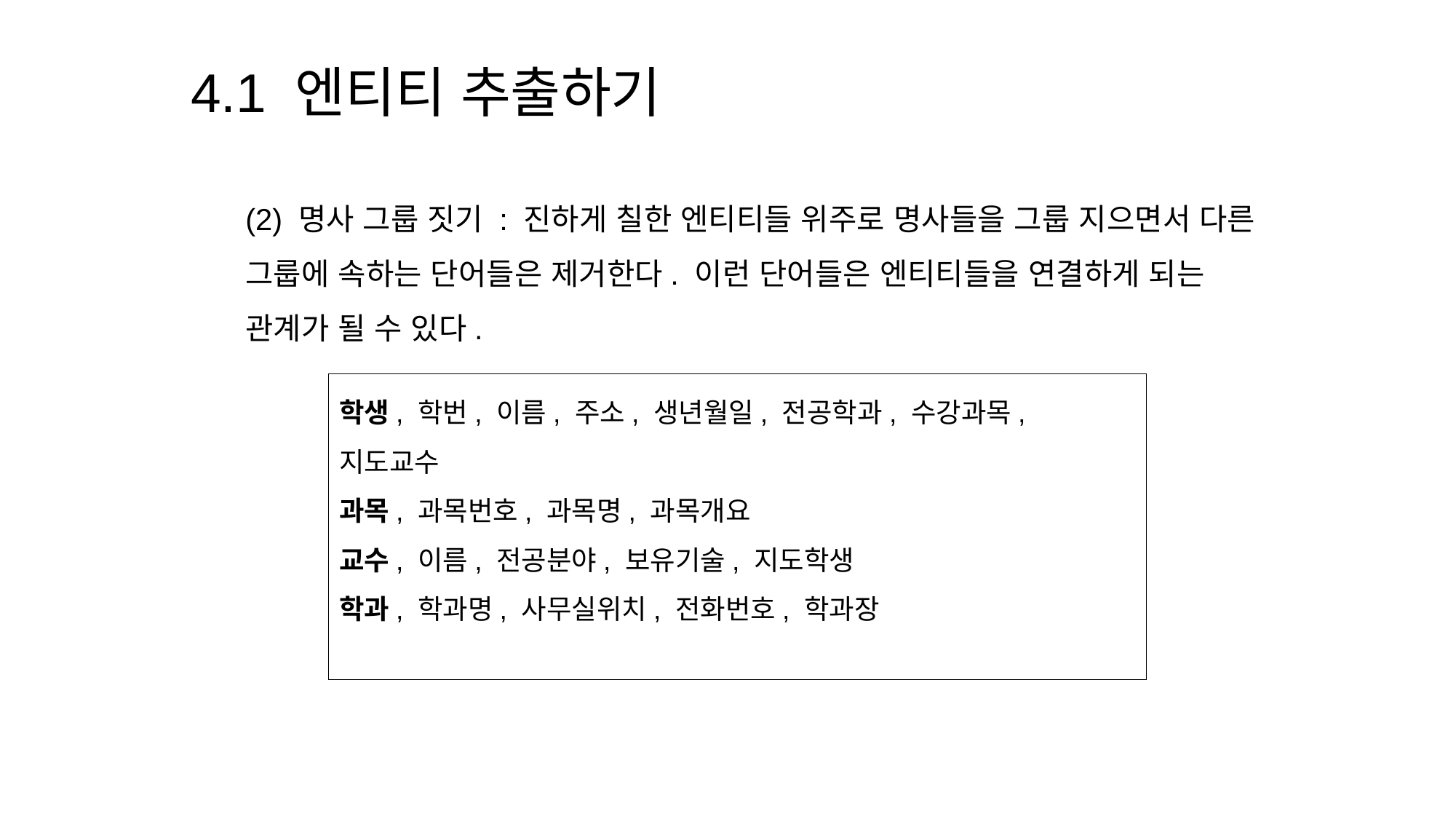

4.1 엔티티 추출하기
(2) 명사 그룹 짓기 : 진하게 칠한 엔티티들 위주로 명사들을 그룹 지으면서 다른 그룹에 속하는 단어들은 제거한다. 이런 단어들은 엔티티들을 연결하게 되는 관계가 될 수 있다.
학생, 학번, 이름, 주소, 생년월일, 전공학과, 수강과목, 지도교수
과목, 과목번호, 과목명, 과목개요
교수, 이름, 전공분야, 보유기술, 지도학생
학과, 학과명, 사무실위치, 전화번호, 학과장